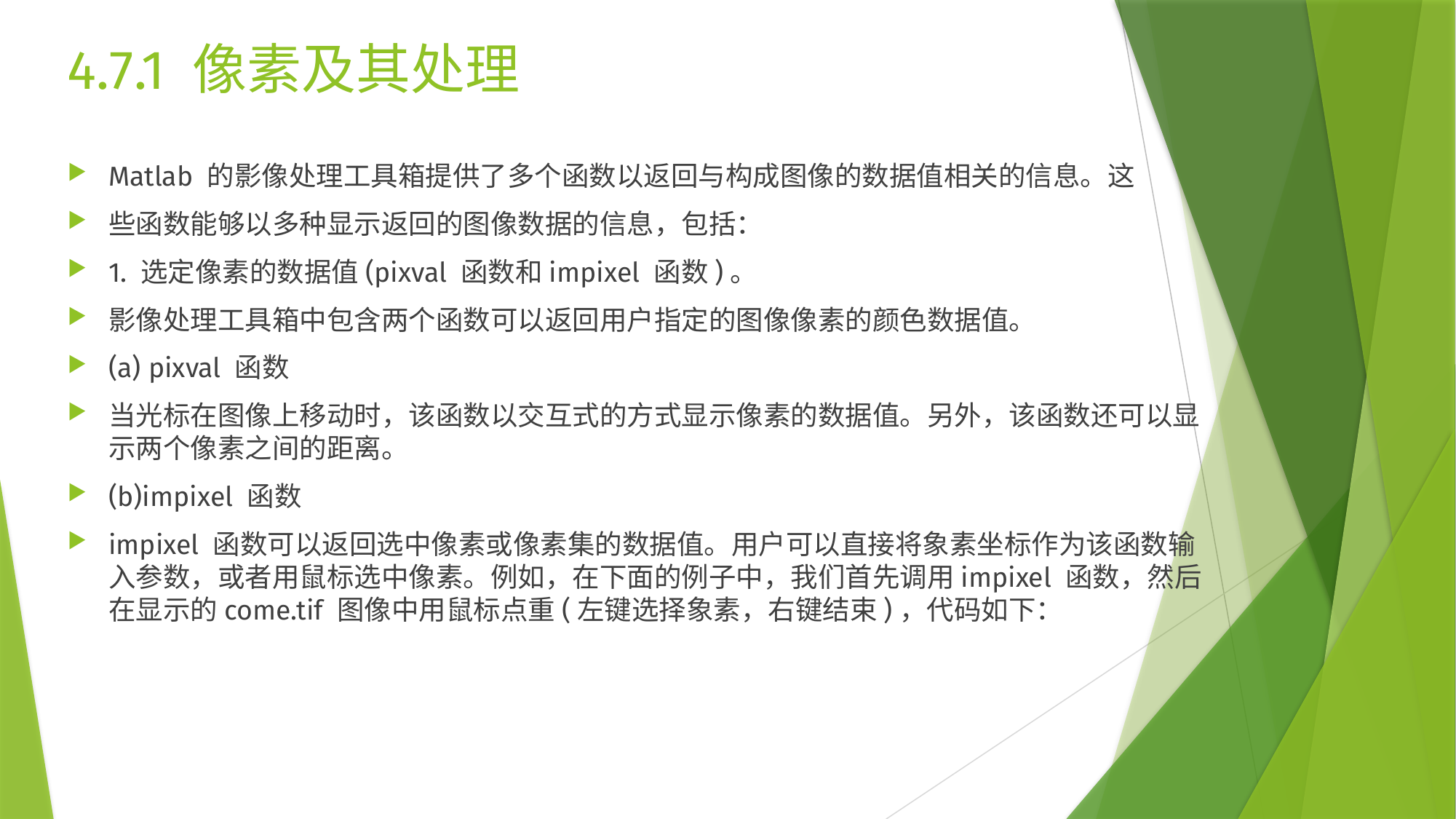

# 4.7.1 像素及其处理
Matlab 的影像处理工具箱提供了多个函数以返回与构成图像的数据值相关的信息。这
些函数能够以多种显示返回的图像数据的信息，包括：
1. 选定像素的数据值(pixval 函数和impixel 函数)。
影像处理工具箱中包含两个函数可以返回用户指定的图像像素的颜色数据值。
(a) pixval 函数
当光标在图像上移动时，该函数以交互式的方式显示像素的数据值。另外，该函数还可以显示两个像素之间的距离。
(b)impixel 函数
impixel 函数可以返回选中像素或像素集的数据值。用户可以直接将象素坐标作为该函数输入参数，或者用鼠标选中像素。例如，在下面的例子中，我们首先调用impixel 函数，然后在显示的come.tif 图像中用鼠标点重(左键选择象素，右键结束)，代码如下：